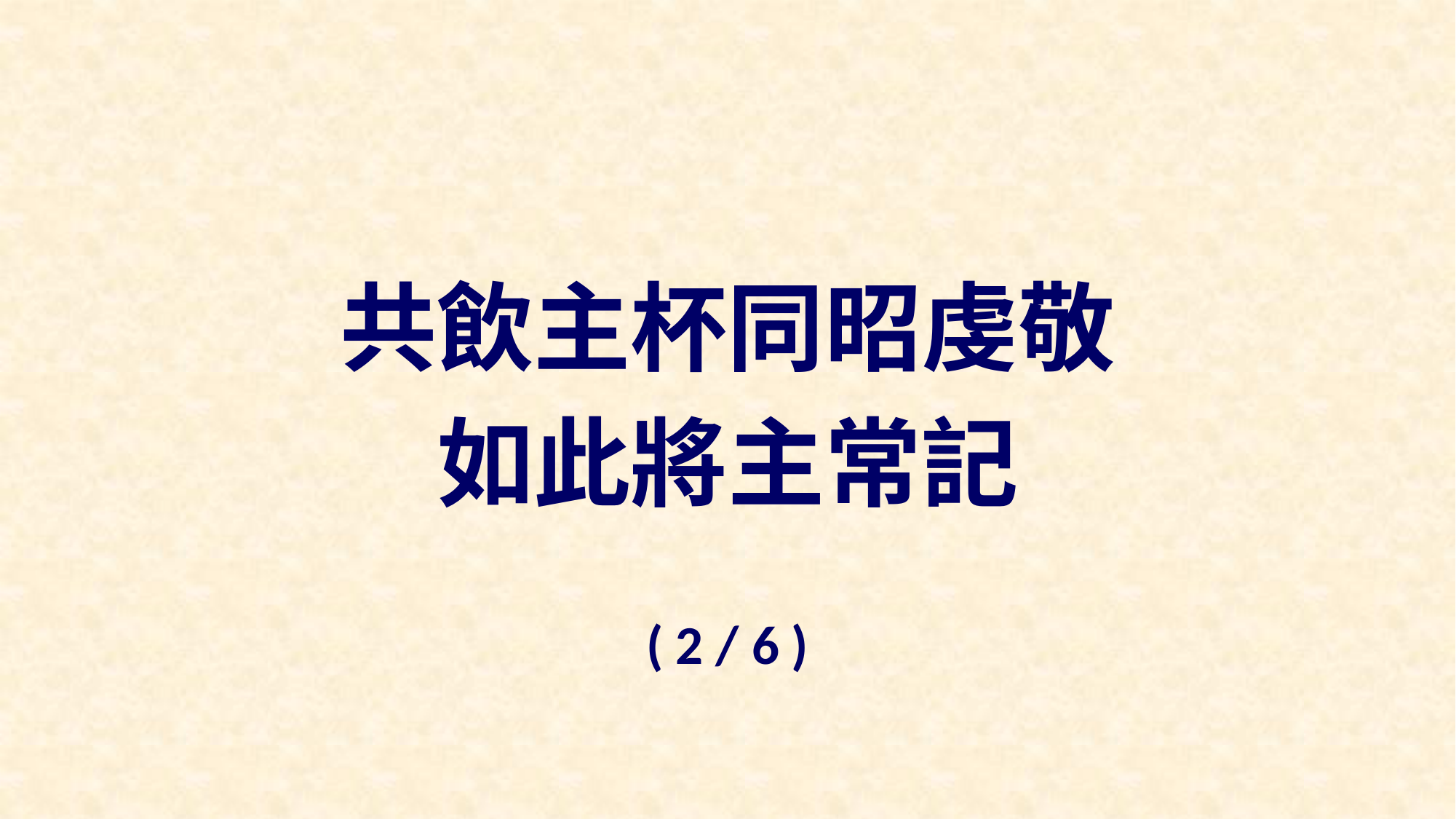

共飲主杯同昭虔敬
如此將主常記
( 2 / 6 )